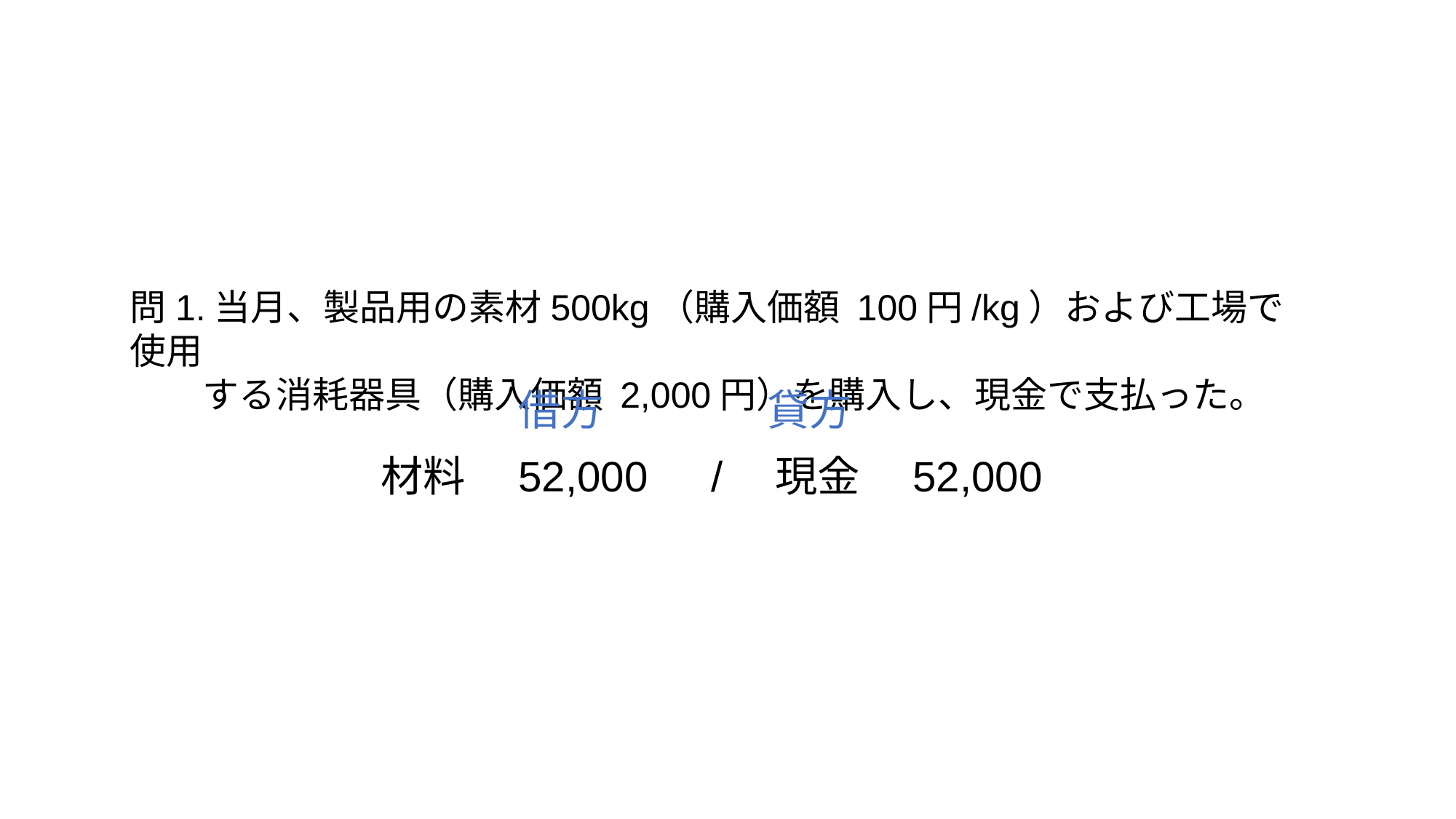

問1.当月、製品用の素材500kg（購入価額 100円/kg）および工場で使用
　　する消耗器具（購入価額 2,000円）を購入し、現金で支払った。
借方
貸方
材料　52,000　/　現金　52,000